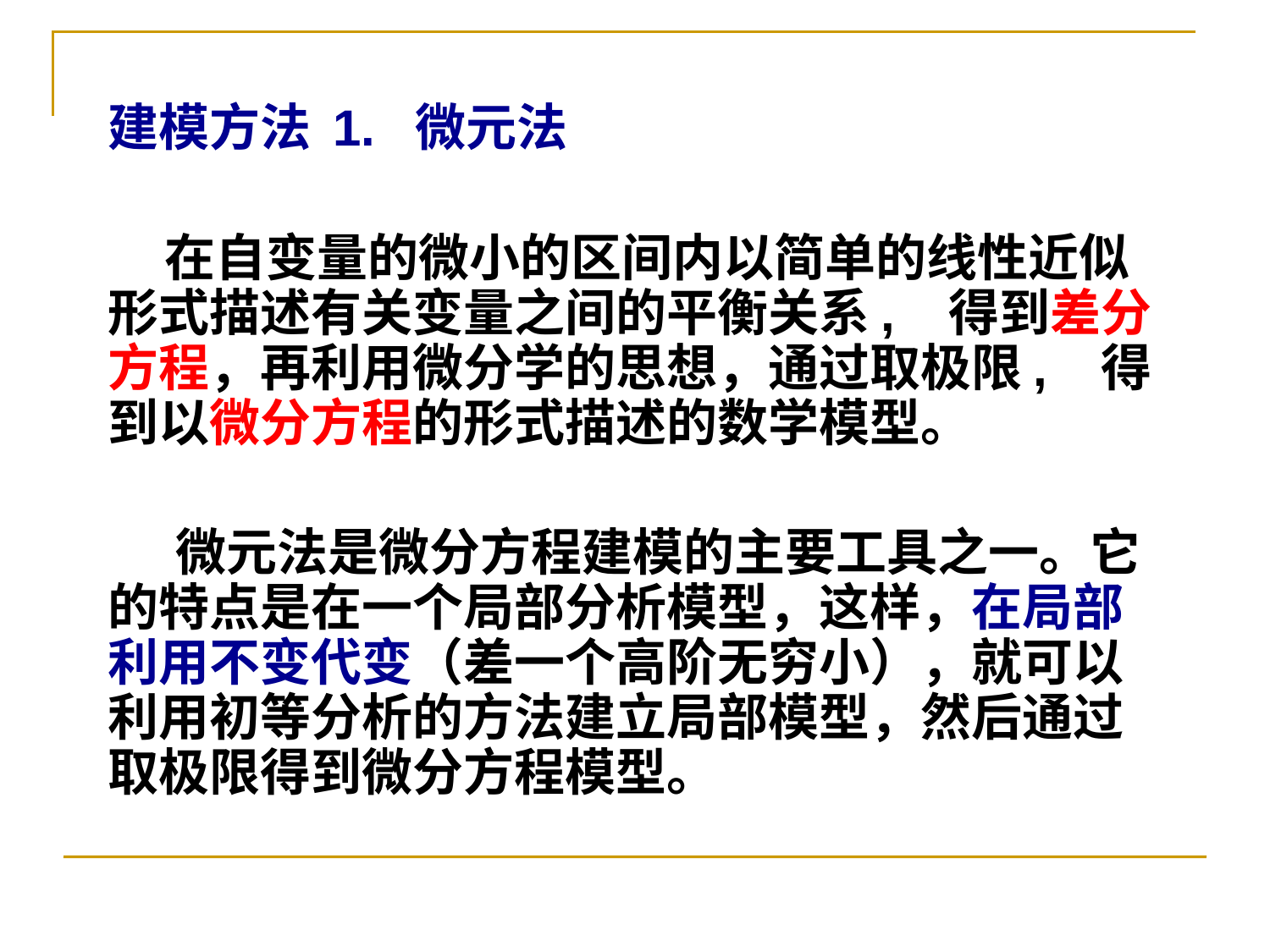

建模方法 1.  微元法

    在自变量的微小的区间内以简单的线性近似形式描述有关变量之间的平衡关系,   得到差分方程，再利用微分学的思想，通过取极限,   得到以微分方程的形式描述的数学模型。

     微元法是微分方程建模的主要工具之一。它的特点是在一个局部分析模型，这样，在局部利用不变代变（差一个高阶无穷小），就可以利用初等分析的方法建立局部模型，然后通过取极限得到微分方程模型。